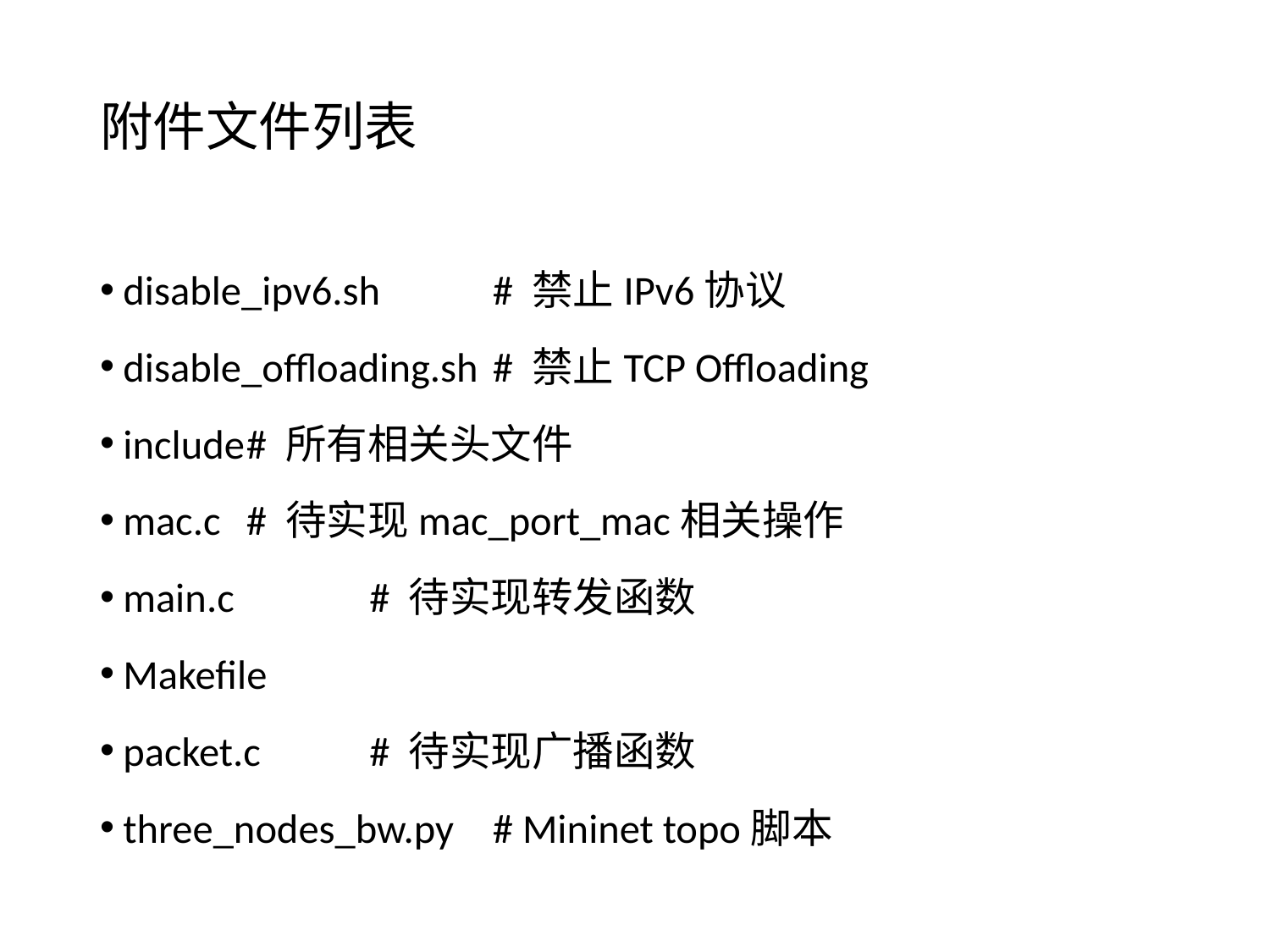

# 附件文件列表
disable_ipv6.sh	# 禁止IPv6协议
disable_offloading.sh	# 禁止TCP Offloading
include		# 所有相关头文件
mac.c  		# 待实现mac_port_mac相关操作
main.c  		# 待实现转发函数
Makefile
packet.c		# 待实现广播函数
three_nodes_bw.py	# Mininet topo脚本

22